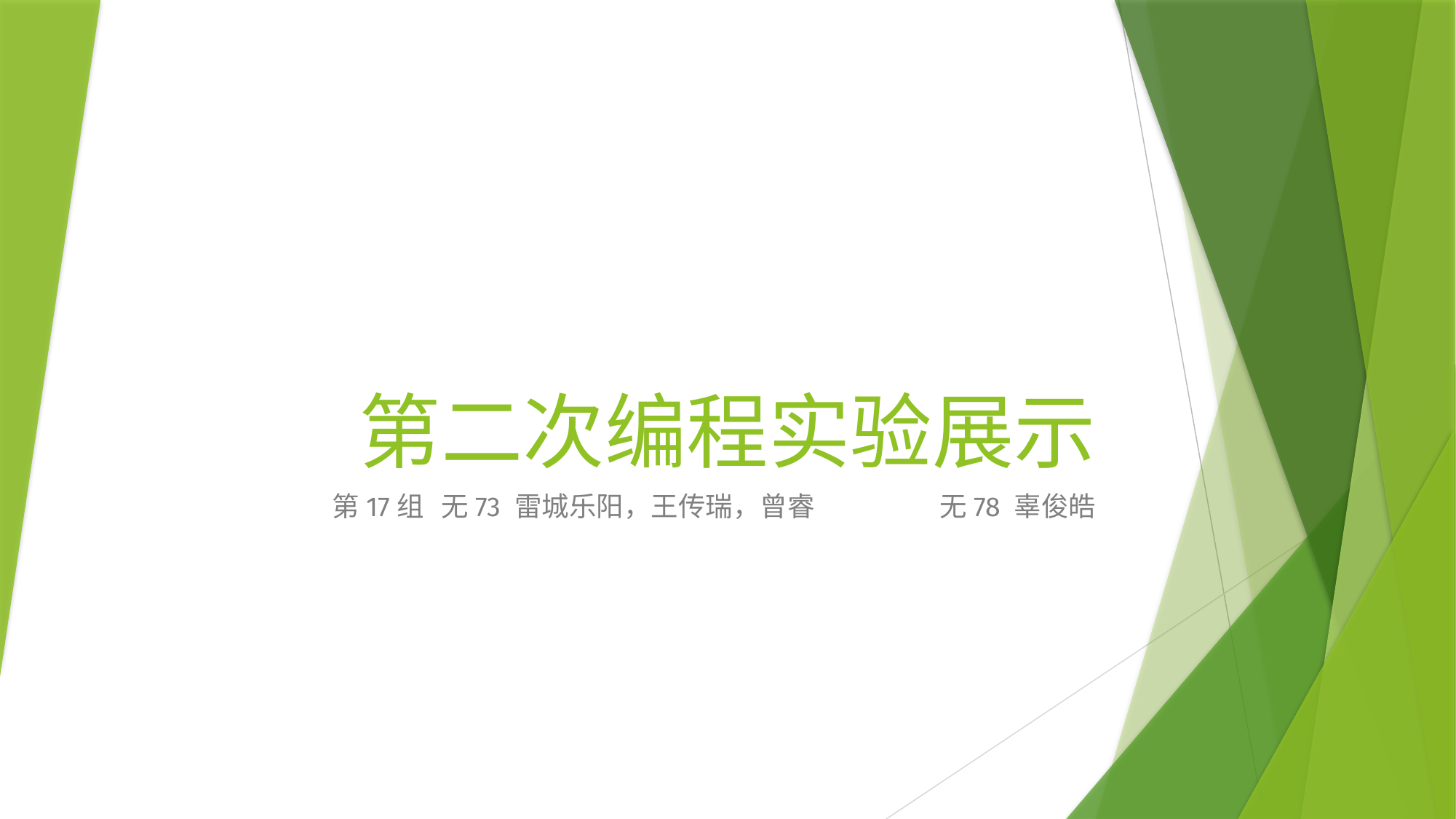

# 第二次编程实验展示
第17组	无73 雷城乐阳，王传瑞，曾睿	          无78 辜俊皓